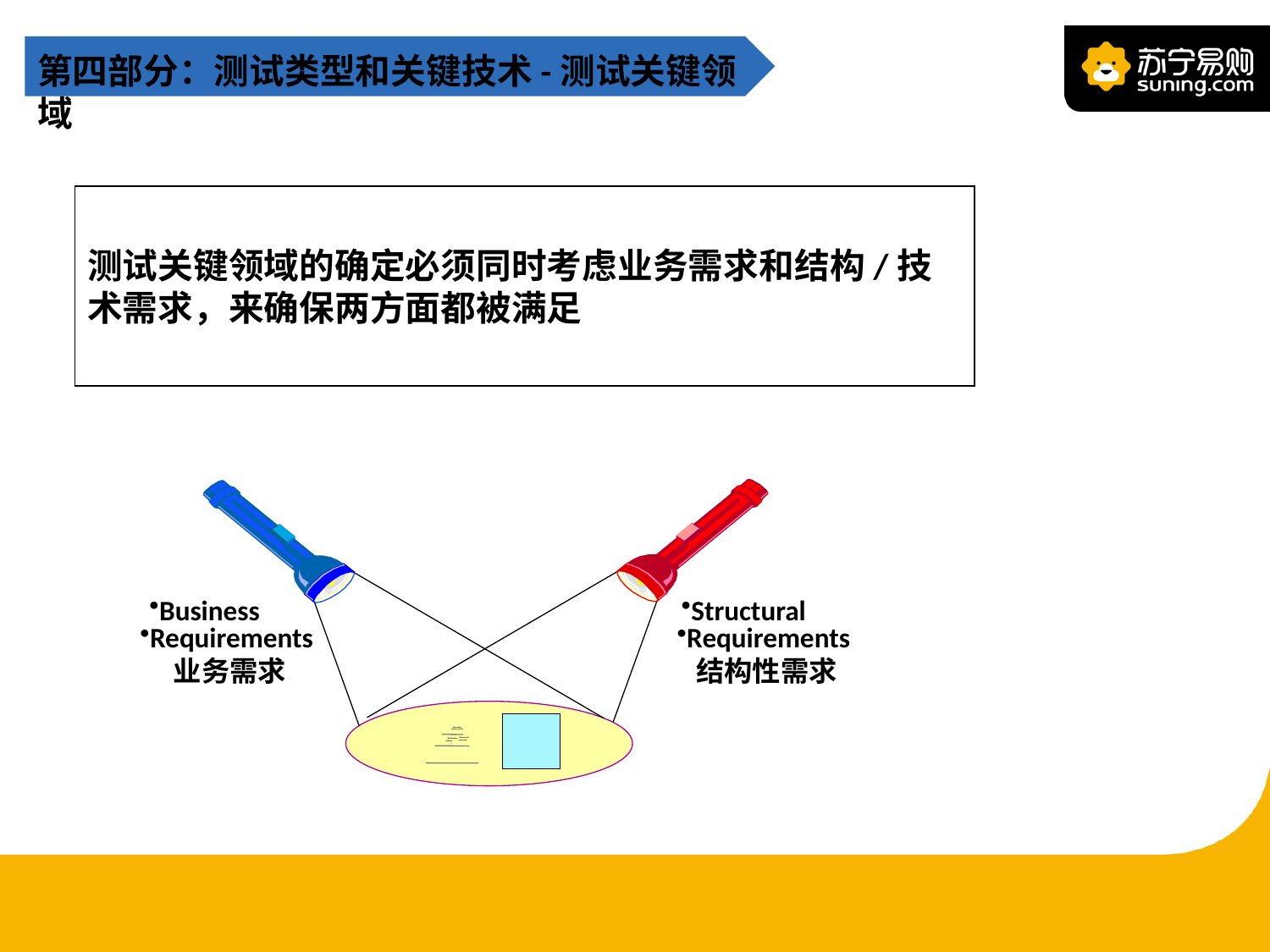

第四部分：测试类型和关键技术-测试关键领域
测试关键领域的确定必须同时考虑业务需求和结构/技术需求，来确保两方面都被满足

Business
Structural

Requirements
业务需求
Requirements
结构性需求

customizing
software centers

offerings with
60% complete

components
solutions